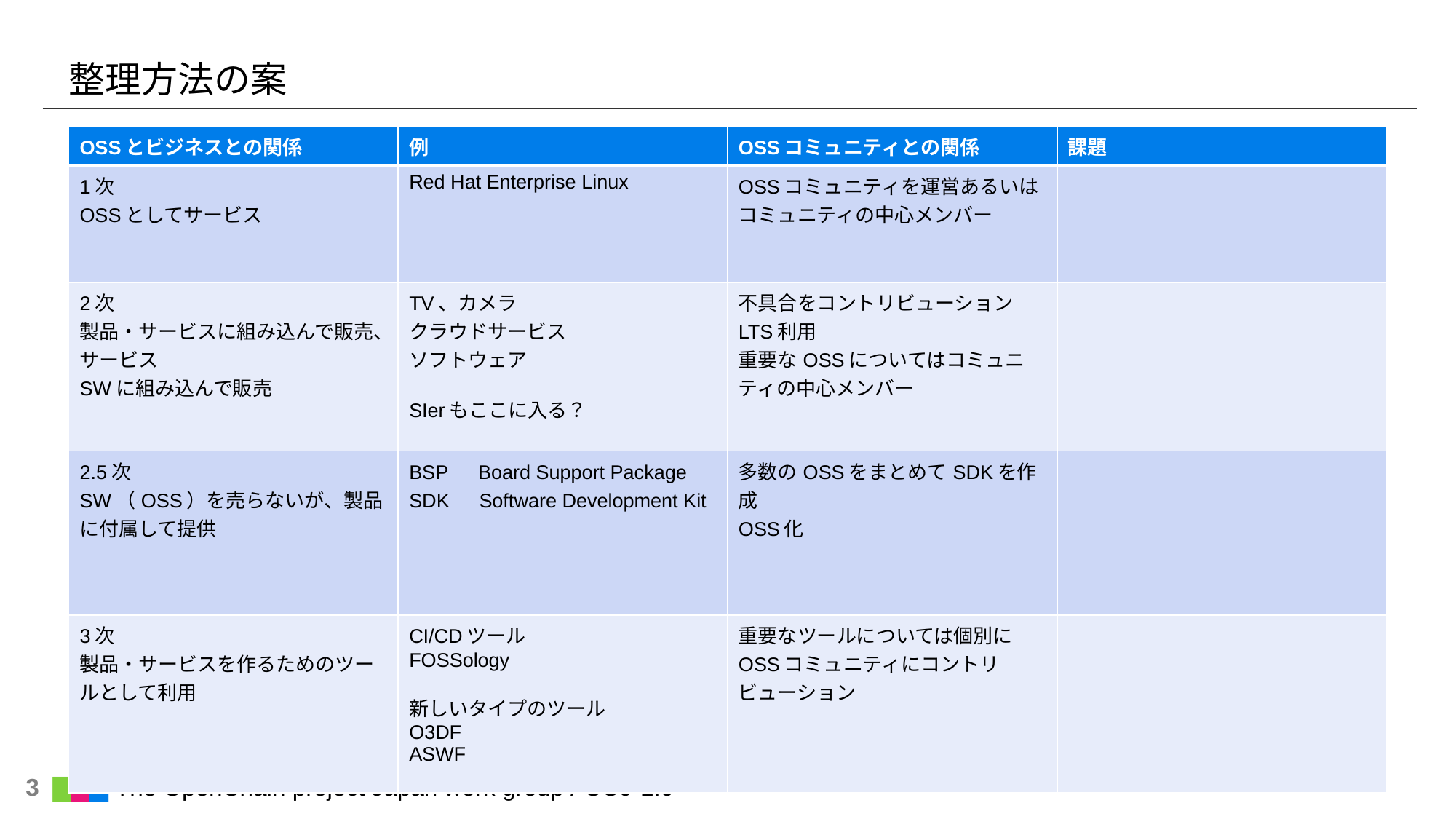

# 整理方法の案
| OSSとビジネスとの関係 | 例 | OSSコミュニティとの関係 | 課題 |
| --- | --- | --- | --- |
| 1次 OSSとしてサービス | Red Hat Enterprise Linux | OSSコミュニティを運営あるいはコミュニティの中心メンバー |  |
| 2次 製品・サービスに組み込んで販売、サービス SWに組み込んで販売 | TV、カメラ クラウドサービス ソフトウェア SIerもここに入る？ | 不具合をコントリビューション LTS利用 重要なOSSについてはコミュニティの中心メンバー |  |
| 2.5次 SW（OSS）を売らないが、製品に付属して提供 | BSP　Board Support Package SDK　Software Development Kit | 多数のOSSをまとめてSDKを作成 OSS化 |  |
| 3次 製品・サービスを作るためのツールとして利用 | CI/CDツール FOSSology 新しいタイプのツール O3DF ASWF | 重要なツールについては個別にOSSコミュニティにコントリビューション |  |